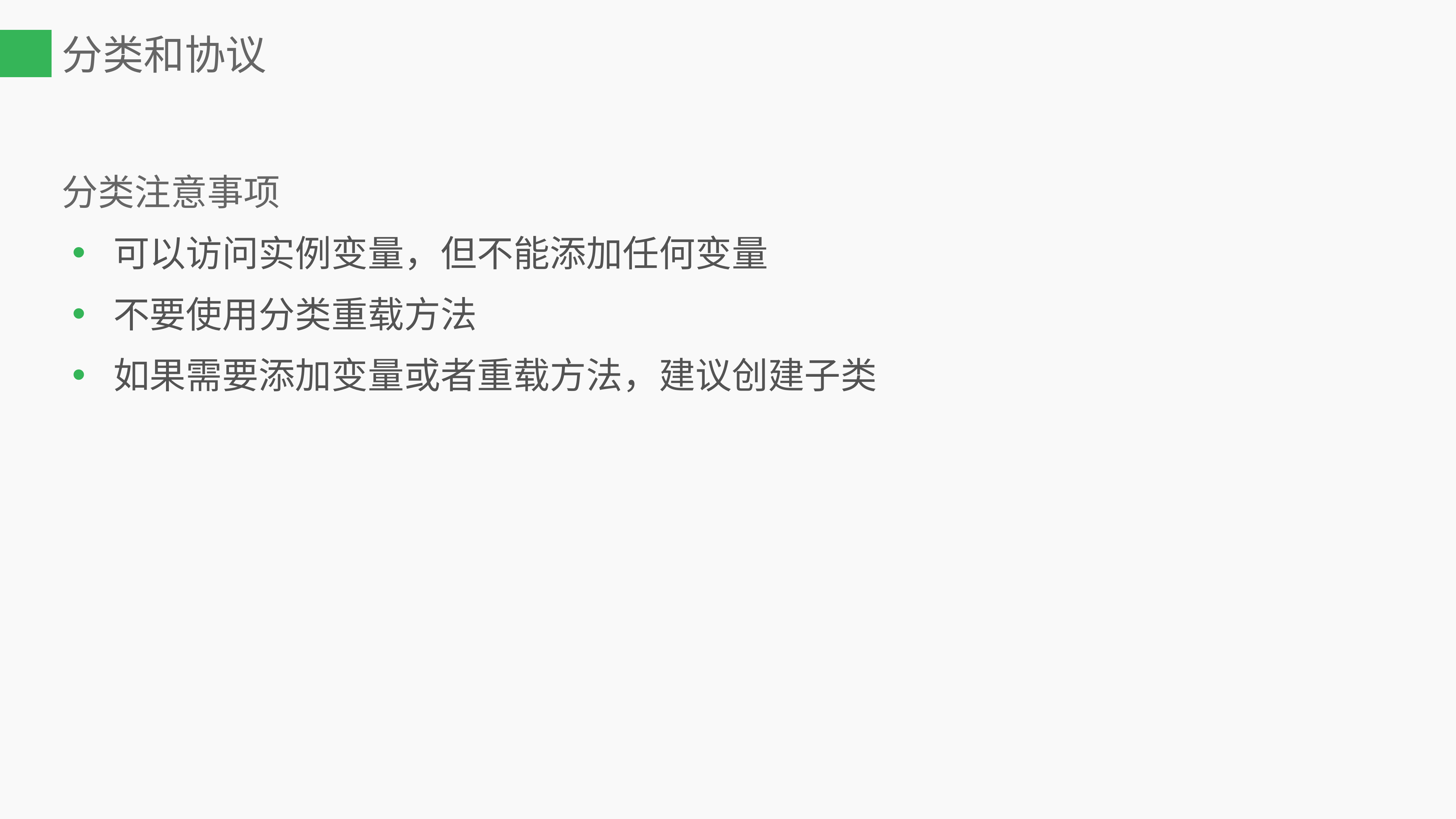

# 分类和协议
分类注意事项
可以访问实例变量，但不能添加任何变量
不要使用分类重载方法
如果需要添加变量或者重载方法，建议创建子类